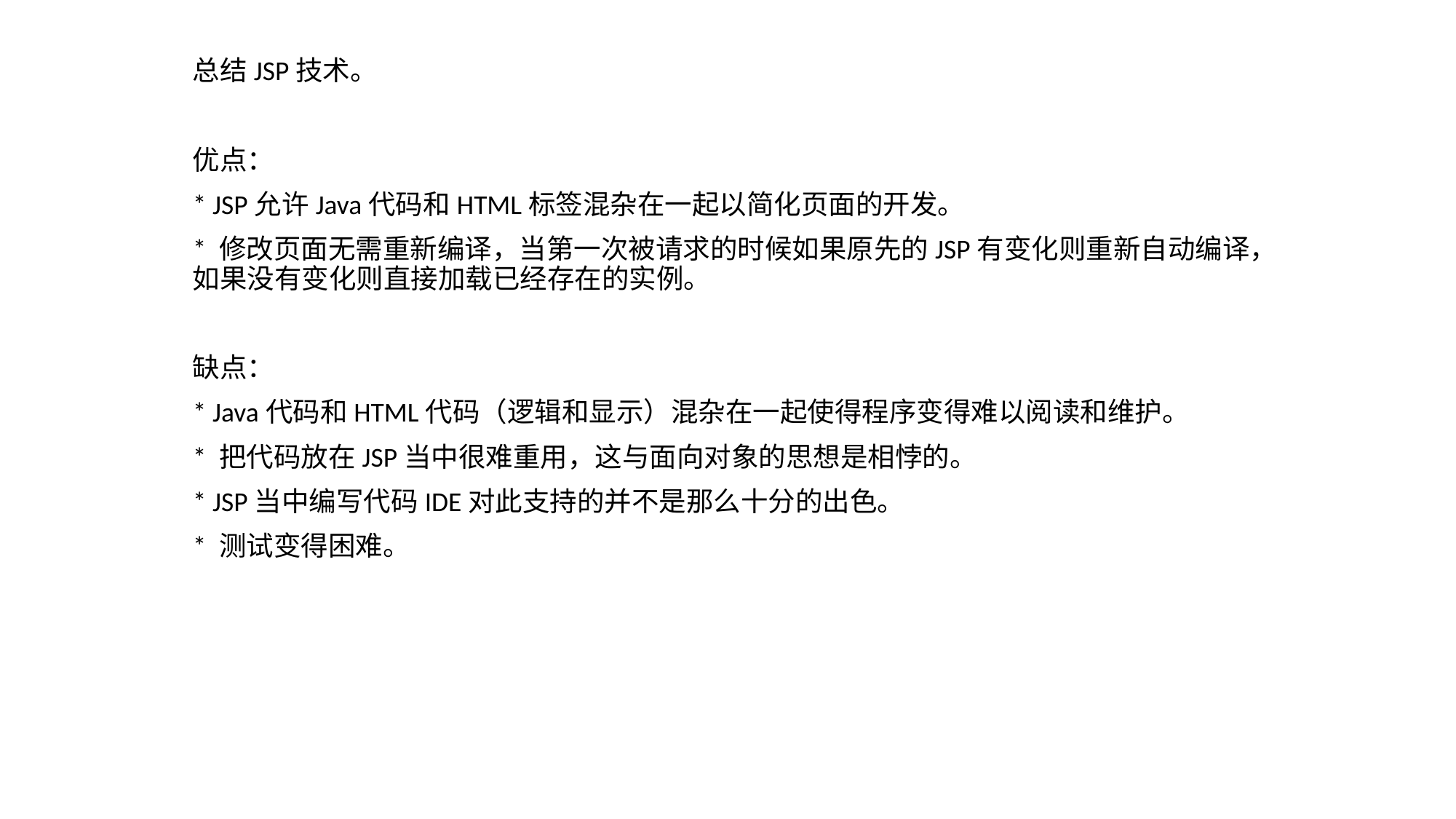

总结JSP技术。

优点：
* JSP允许Java代码和HTML标签混杂在一起以简化页面的开发。
* 修改页面无需重新编译，当第一次被请求的时候如果原先的JSP有变化则重新自动编译，如果没有变化则直接加载已经存在的实例。

缺点：
* Java代码和HTML代码（逻辑和显示）混杂在一起使得程序变得难以阅读和维护。
* 把代码放在JSP当中很难重用，这与面向对象的思想是相悖的。
* JSP当中编写代码IDE对此支持的并不是那么十分的出色。
* 测试变得困难。